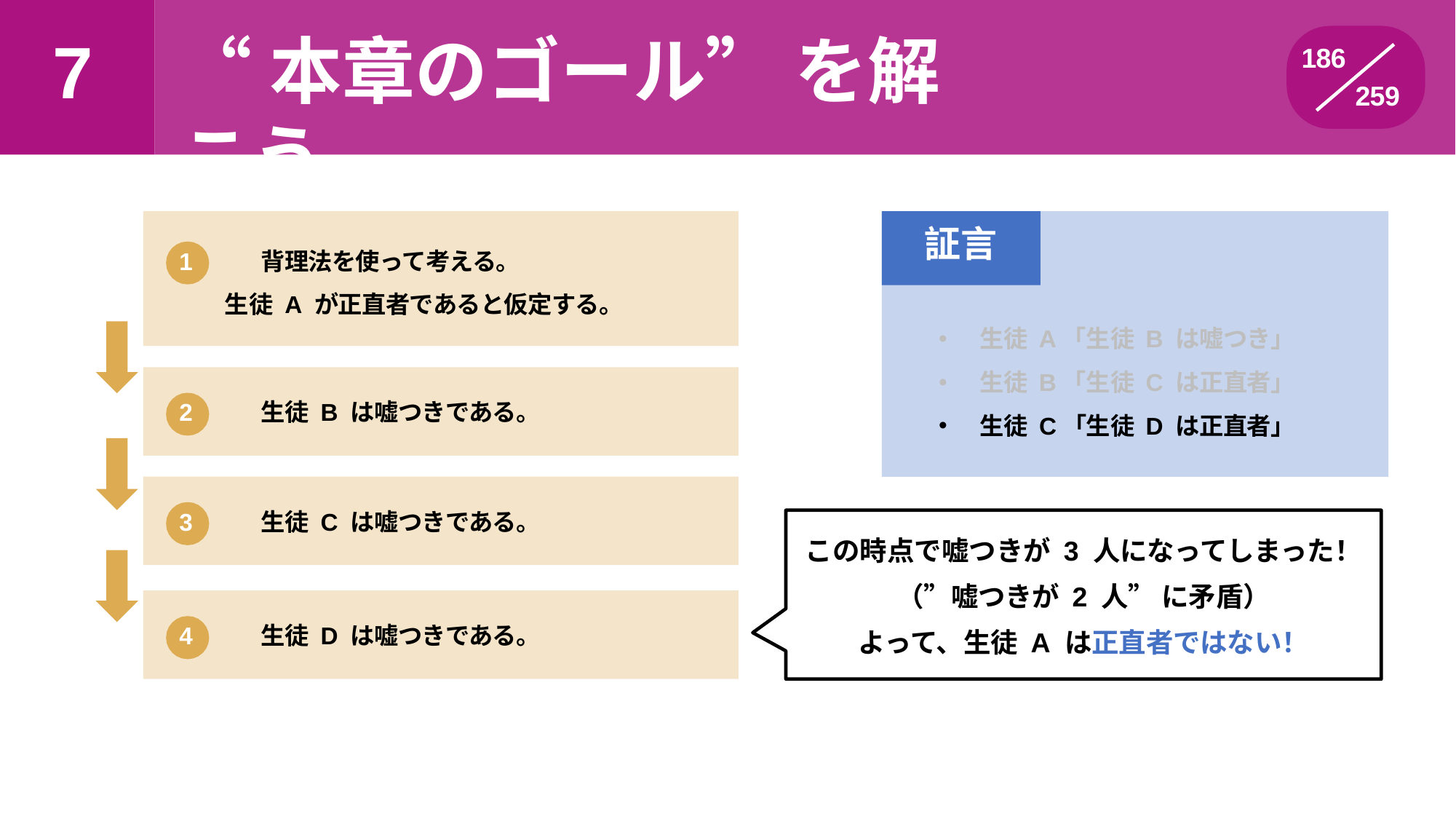

“本章のゴール” を解こう
# 7
186
259

1	背理法を使って考える。
生徒 A が正直者であると仮定する。

証言
生徒 A「生徒 B は嘘つき」
生徒 B「生徒 C は正直者」
生徒 C「生徒 D は正直者」

2	生徒 B は嘘つきである。

3	生徒 C は嘘つきである。

この時点で嘘つきが 3 人になってしまった！
（”嘘つきが 2 人” に矛盾）
よって、生徒 A は正直者ではない！

4	生徒 D は嘘つきである。